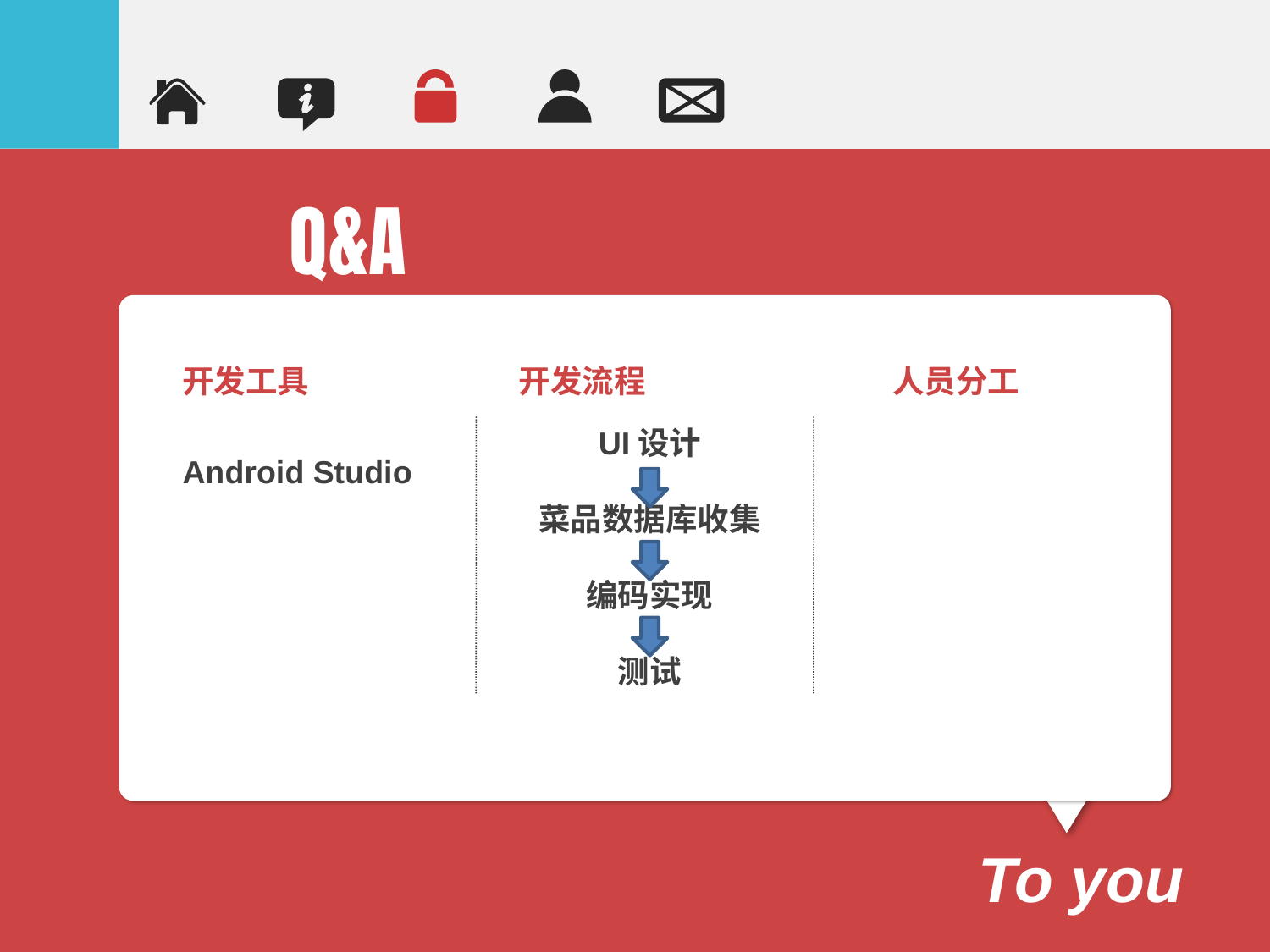

Q&A

人员分工
开发工具

Android Studio
开发流程
UI设计

菜品数据库收集

编码实现

测试

To you